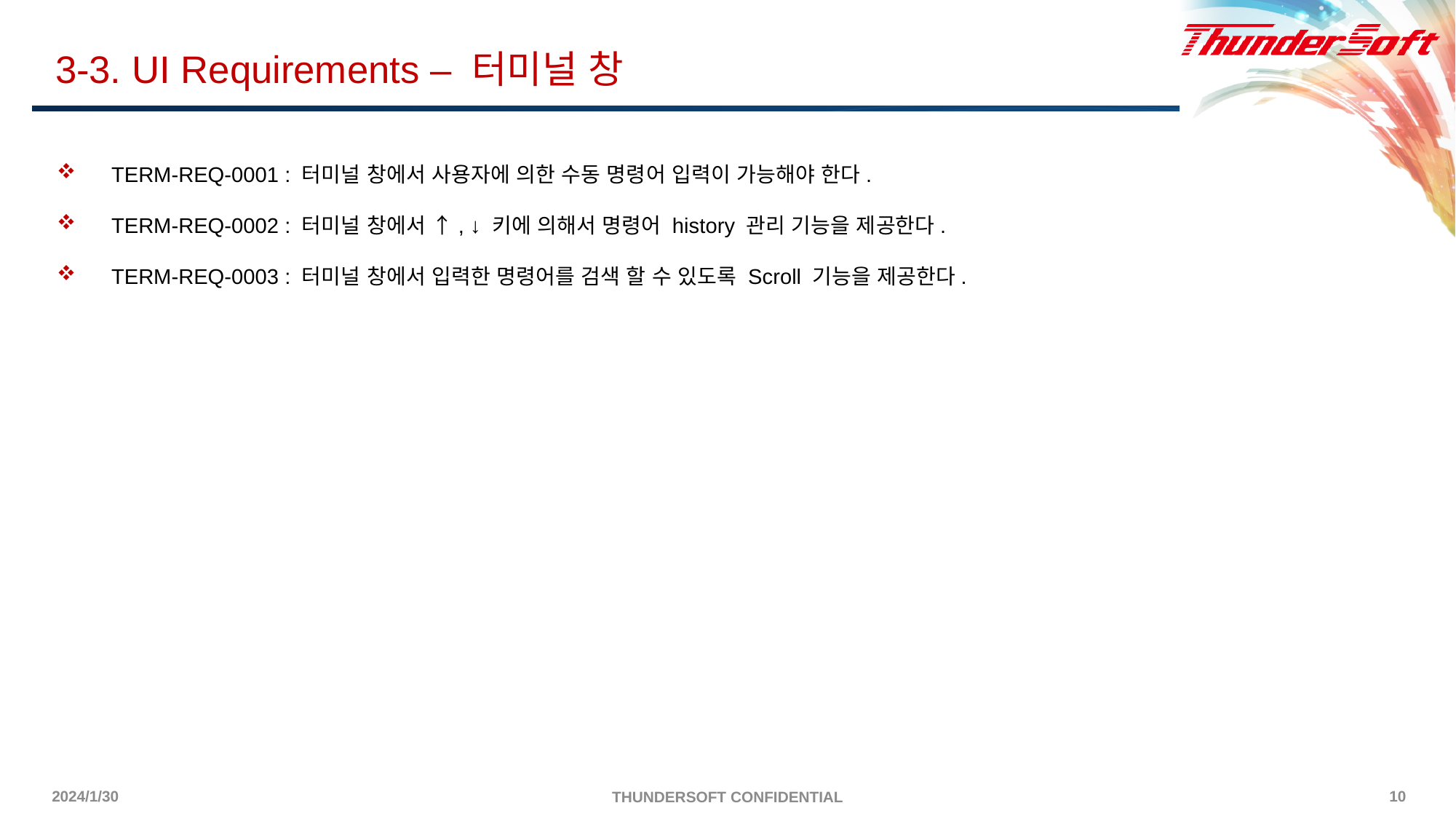

3-3. UI Requirements – 터미널 창
TERM-REQ-0001 : 터미널 창에서 사용자에 의한 수동 명령어 입력이 가능해야 한다.
TERM-REQ-0002 : 터미널 창에서 ↑, ↓ 키에 의해서 명령어 history 관리 기능을 제공한다.
TERM-REQ-0003 : 터미널 창에서 입력한 명령어를 검색 할 수 있도록 Scroll 기능을 제공한다.
2024/1/30
10
THUNDERSOFT CONFIDENTIAL